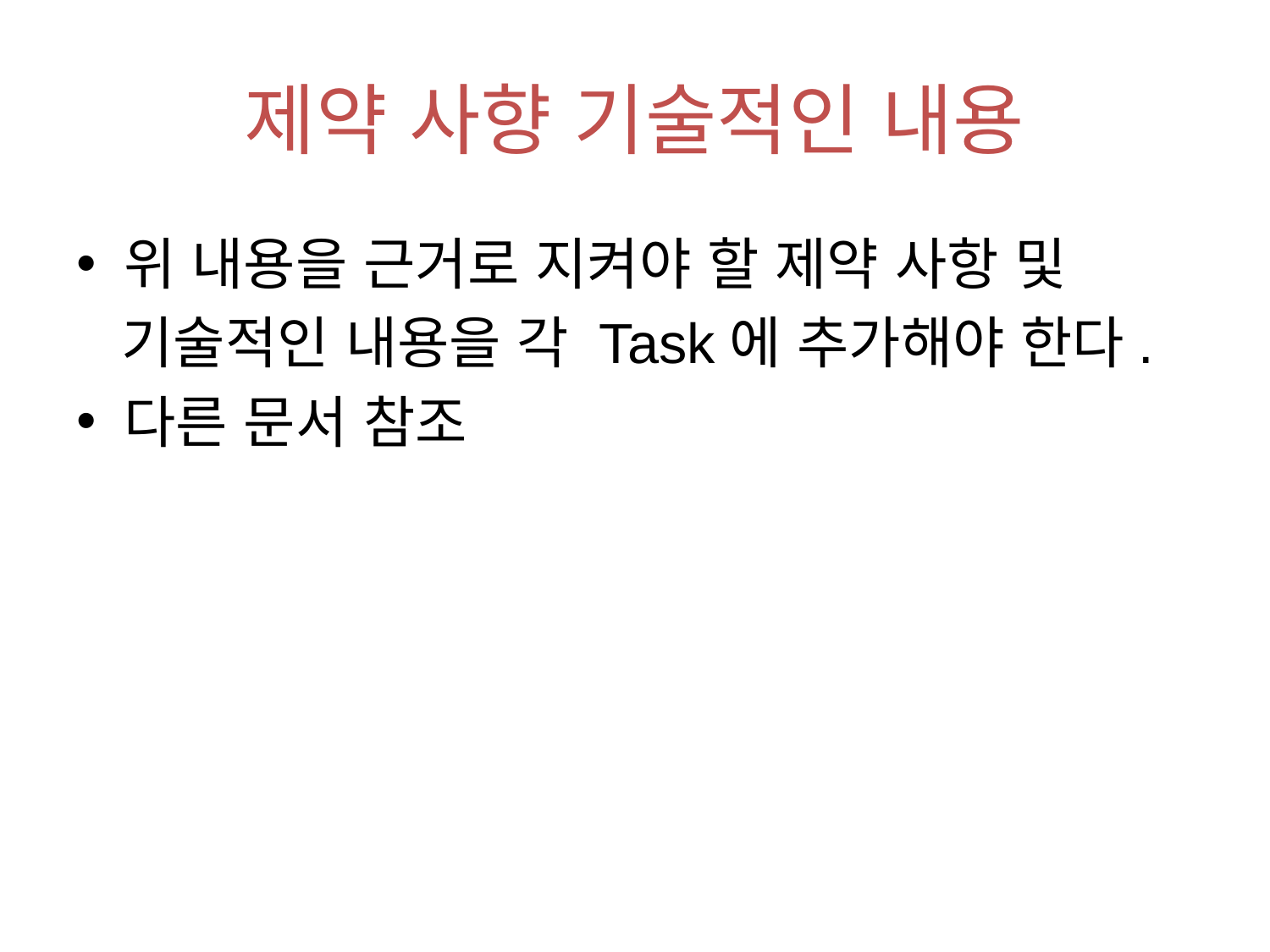

# 제약 사향 기술적인 내용
위 내용을 근거로 지켜야 할 제약 사항 및
  기술적인 내용을 각 Task에 추가해야 한다.
다른 문서 참조